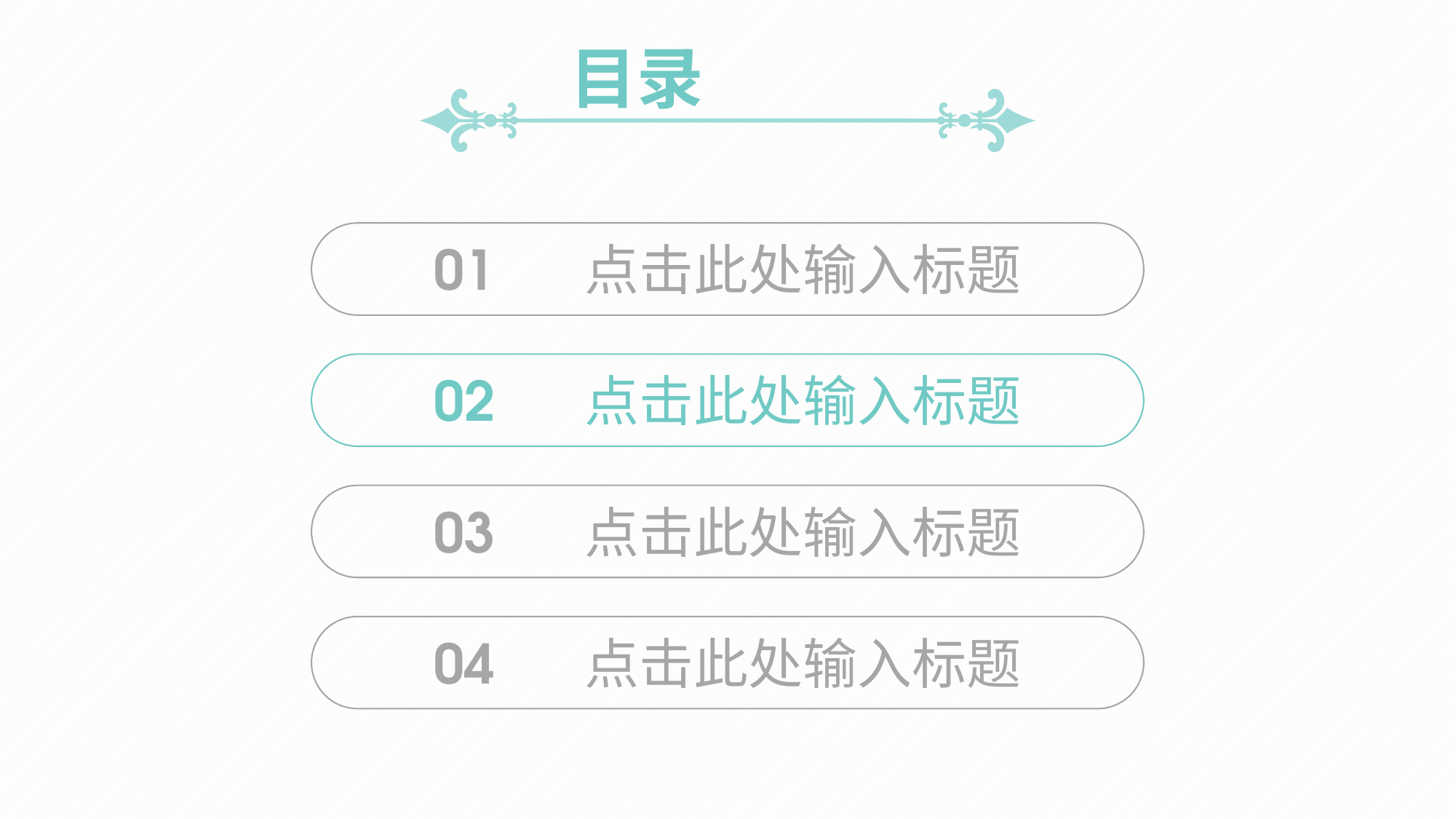

目录

01     点击此处输入标题

02     点击此处输入标题

03     点击此处输入标题

04     点击此处输入标题